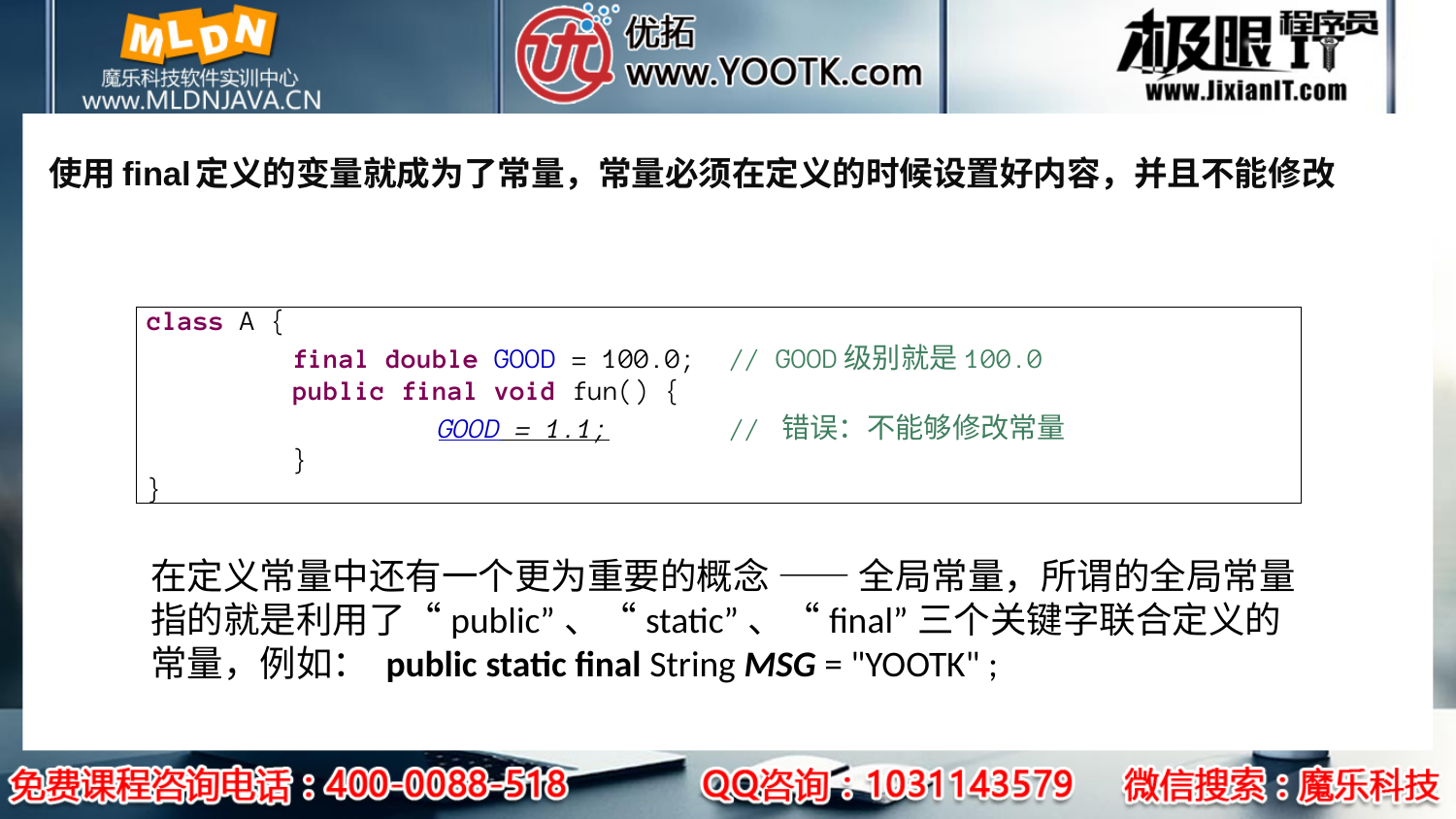

# 使用final定义的变量就成为了常量，常量必须在定义的时候设置好内容，并且不能修改
| class A { final double GOOD = 100.0; // GOOD级别就是100.0 public final void fun() { GOOD = 1.1; // 错误：不能够修改常量 } } |
| --- |
在定义常量中还有一个更为重要的概念 —— 全局常量，所谓的全局常量指的就是利用了“public”、“static”、“final”三个关键字联合定义的常量，例如： public static final String MSG = "YOOTK" ;